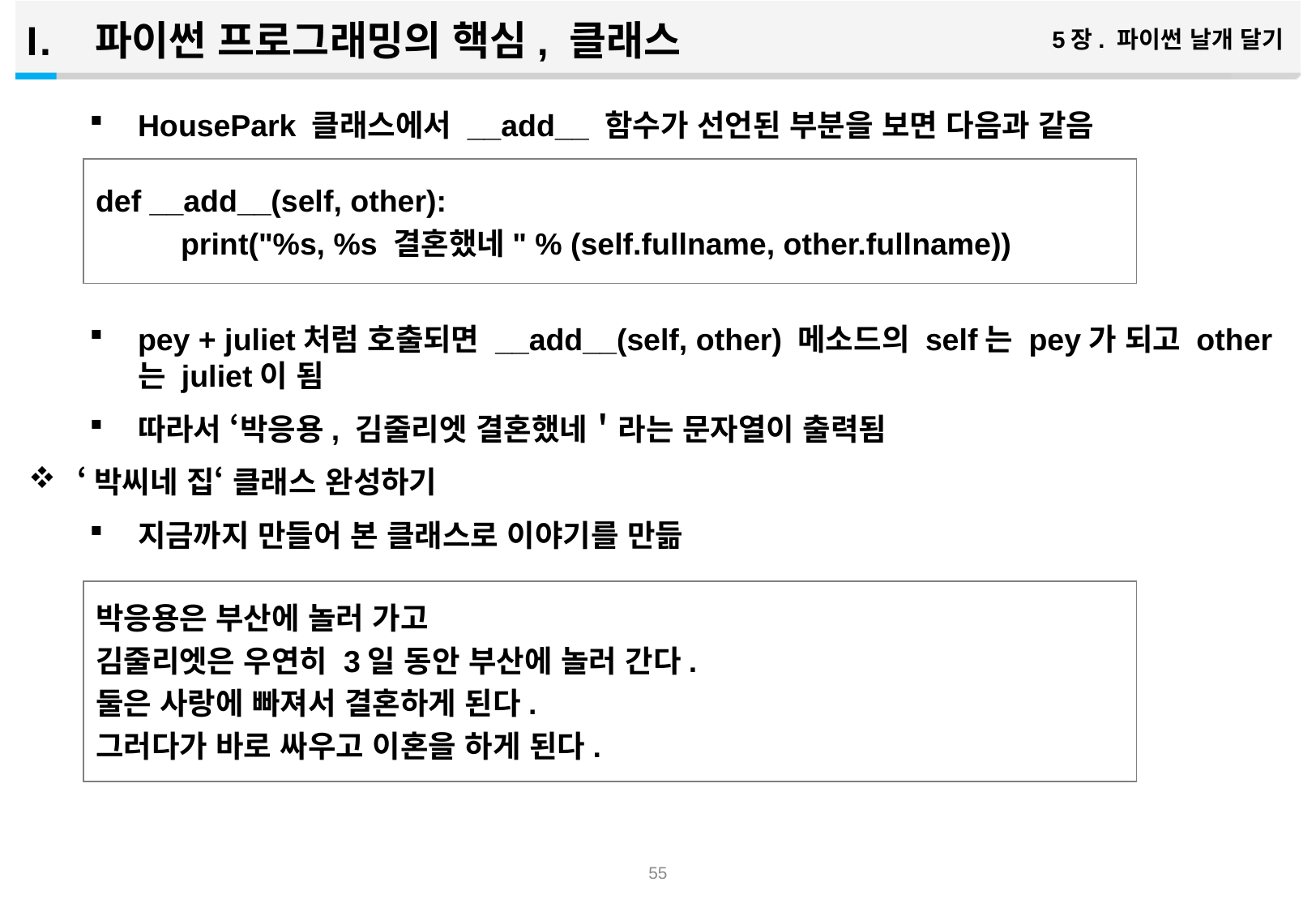

파이썬 프로그래밍의 핵심, 클래스
5장. 파이썬 날개 달기
HousePark 클래스에서 __add__ 함수가 선언된 부분을 보면 다음과 같음

pey + juliet처럼 호출되면 __add__(self, other) 메소드의 self는 pey가 되고 other는 juliet이 됨
따라서 ‘박응용, 김줄리엣 결혼했네＇라는 문자열이 출력됨
‘박씨네 집‘ 클래스 완성하기
지금까지 만들어 본 클래스로 이야기를 만듦
def __add__(self, other):
          print("%s, %s 결혼했네" % (self.fullname, other.fullname))
박응용은 부산에 놀러 가고
김줄리엣은 우연히 3일 동안 부산에 놀러 간다.
둘은 사랑에 빠져서 결혼하게 된다.
그러다가 바로 싸우고 이혼을 하게 된다.
55